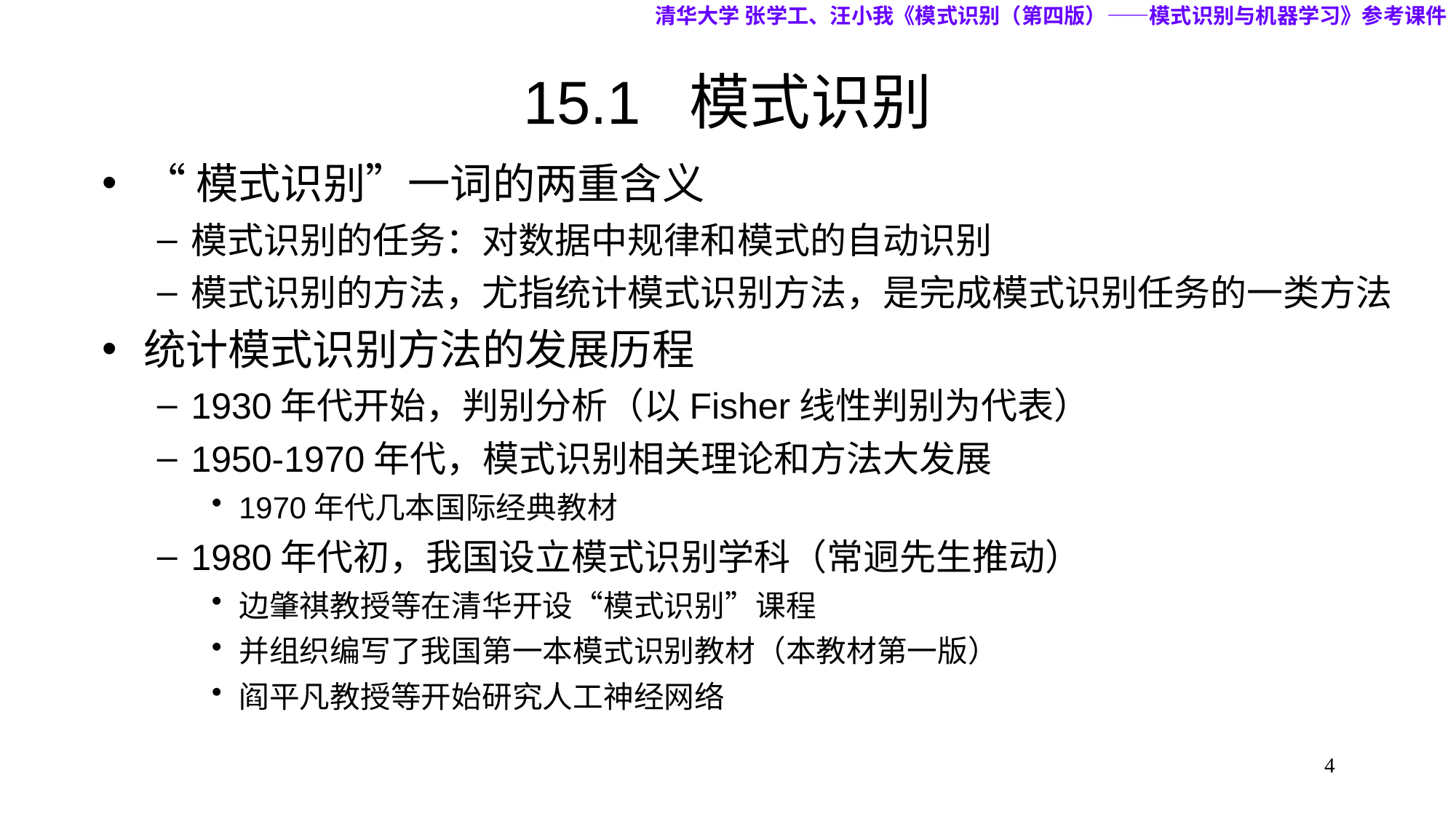

清华大学 张学工、汪小我《模式识别（第四版）——模式识别与机器学习》参考课件
# 15.1  模式识别
“模式识别”一词的两重含义
模式识别的任务：对数据中规律和模式的自动识别
模式识别的方法，尤指统计模式识别方法，是完成模式识别任务的一类方法
统计模式识别方法的发展历程
1930年代开始，判别分析（以Fisher线性判别为代表）
1950-1970年代，模式识别相关理论和方法大发展
1970年代几本国际经典教材
1980年代初，我国设立模式识别学科（常迵先生推动）
边肇祺教授等在清华开设“模式识别”课程
并组织编写了我国第一本模式识别教材（本教材第一版）
阎平凡教授等开始研究人工神经网络
4